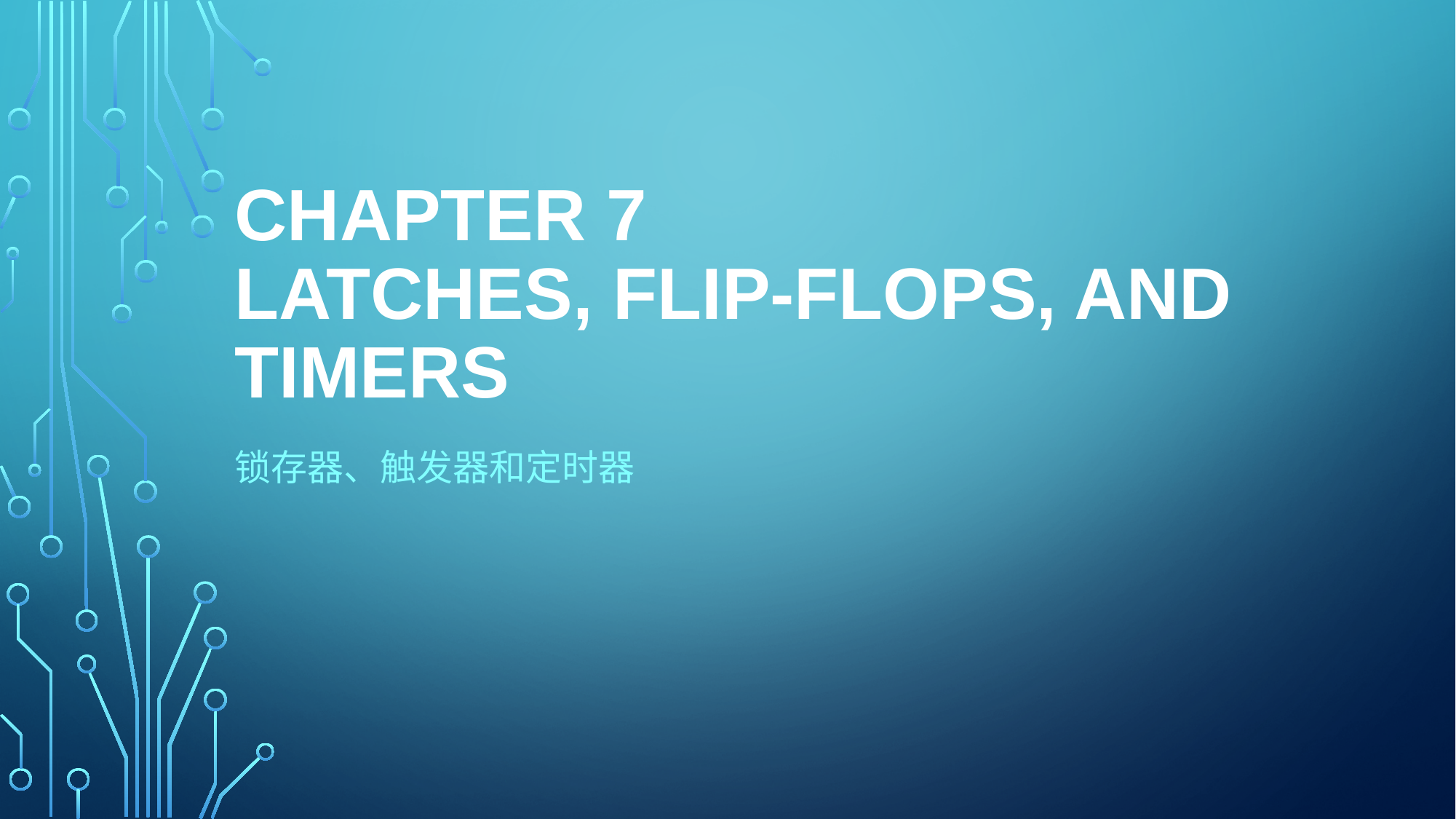

# CHAPTER 7 latches, flip-flops, and timers
锁存器、触发器和定时器